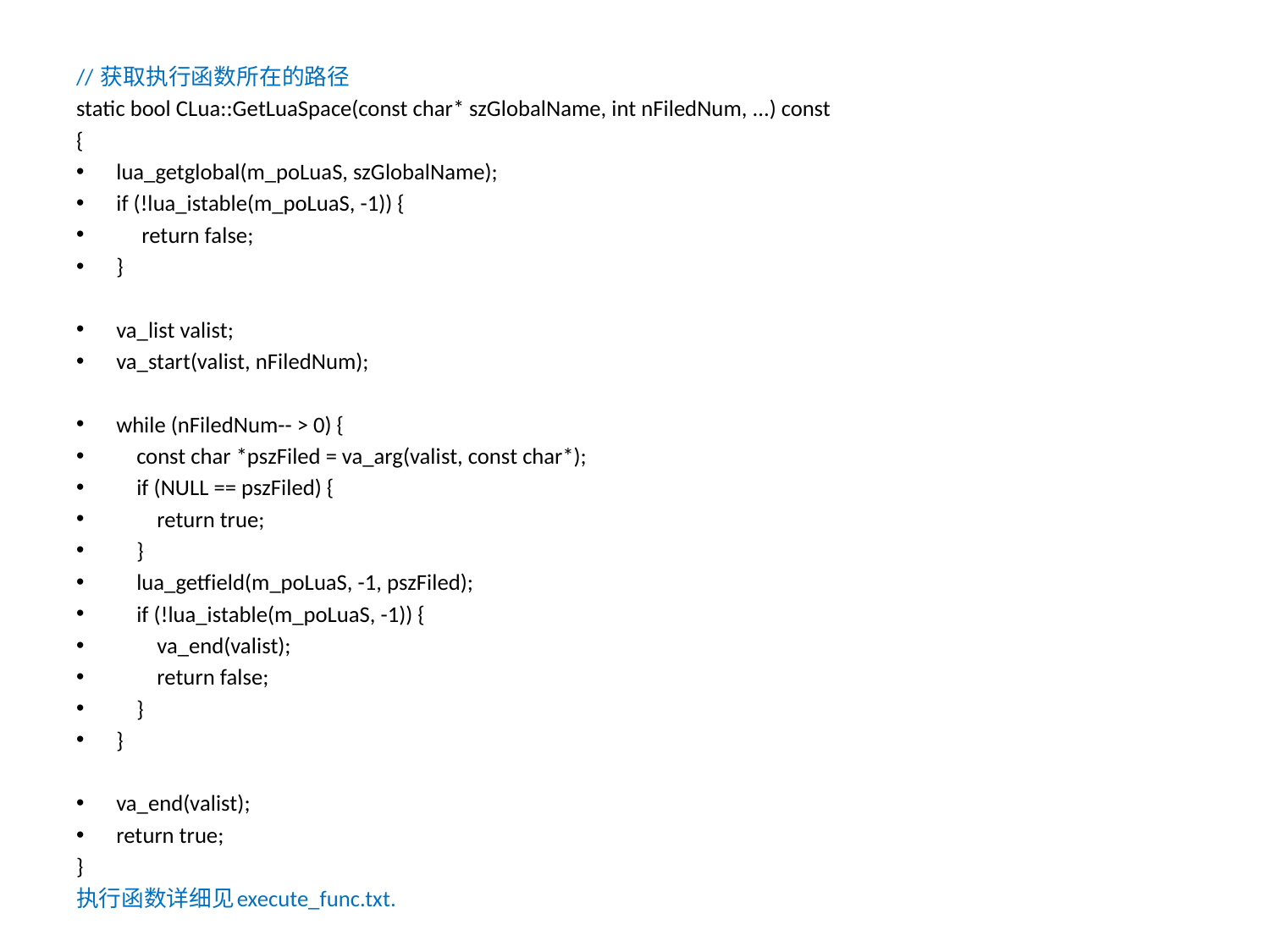

// 获取执行函数所在的路径
static bool CLua::GetLuaSpace(const char* szGlobalName, int nFiledNum, ...) const
{
lua_getglobal(m_poLuaS, szGlobalName);
if (!lua_istable(m_poLuaS, -1)) {
     return false;
}

va_list valist;
va_start(valist, nFiledNum);

while (nFiledNum-- > 0) {
    const char *pszFiled = va_arg(valist, const char*);
    if (NULL == pszFiled) {
        return true;
    }
    lua_getfield(m_poLuaS, -1, pszFiled);
    if (!lua_istable(m_poLuaS, -1)) {
        va_end(valist);
        return false;
    }
}

va_end(valist);
return true;
}
执行函数详细见execute_func.txt.